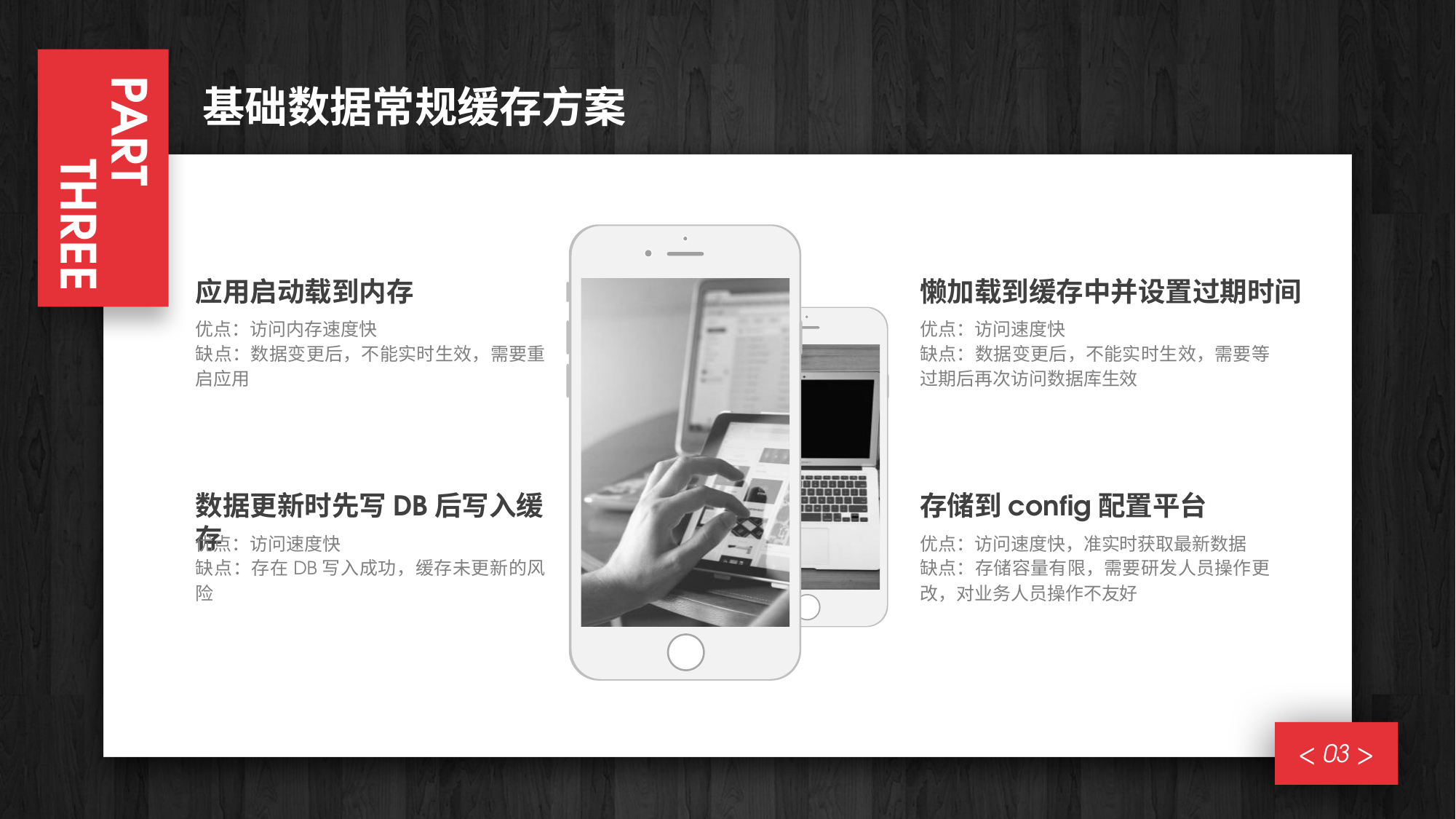

基础数据常规缓存方案

应用启动载到内存
优点：访问内存速度快
缺点：数据变更后，不能实时生效，需要重启应用
懒加载到缓存中并设置过期时间
优点：访问速度快
缺点：数据变更后，不能实时生效，需要等过期后再次访问数据库生效
数据更新时先写DB后写入缓存
优点：访问速度快
缺点：存在DB写入成功，缓存未更新的风险
存储到config配置平台
优点：访问速度快，准实时获取最新数据
缺点：存储容量有限，需要研发人员操作更改，对业务人员操作不友好